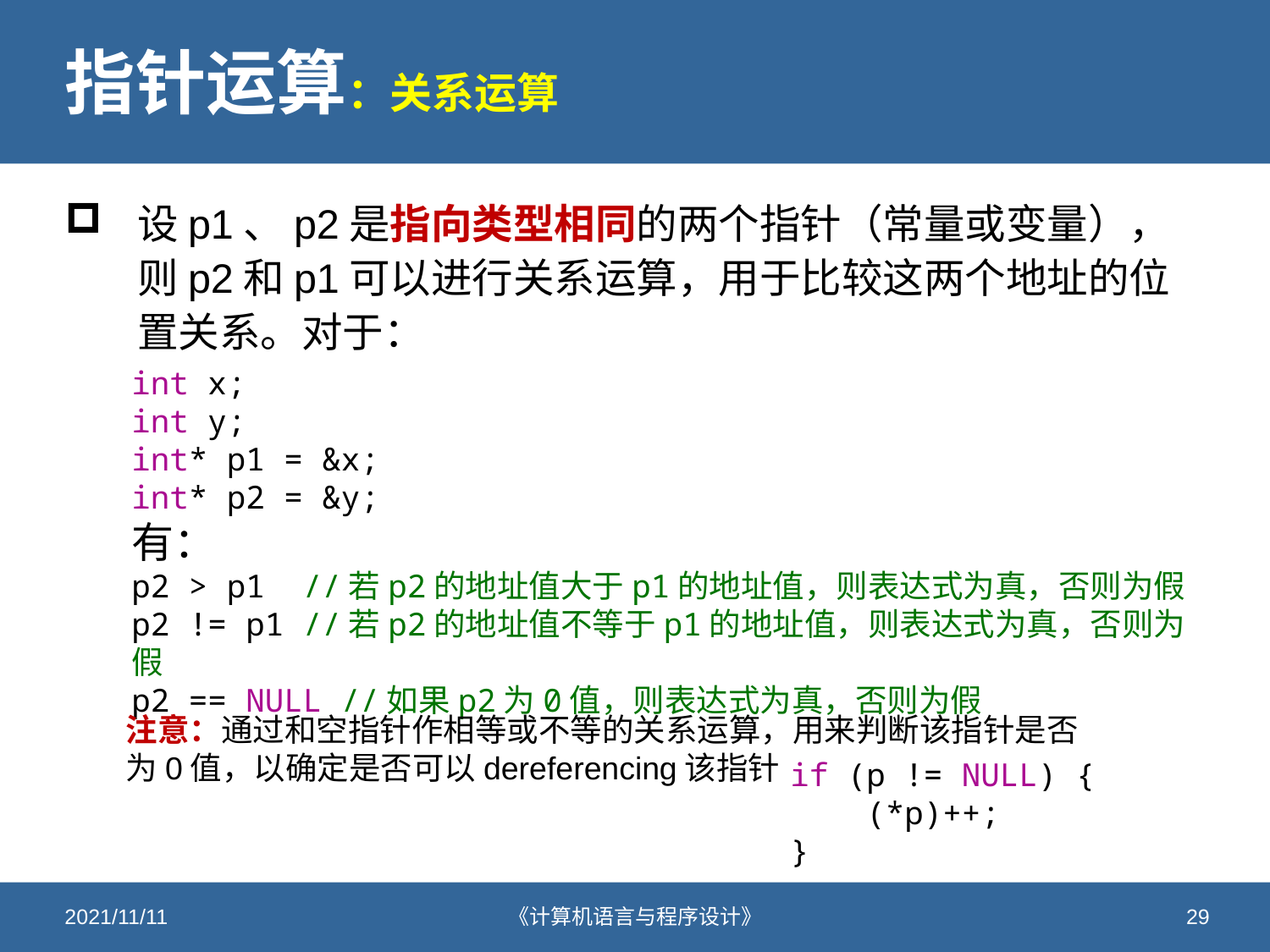

# 指针运算：关系运算
设p1、p2是指向类型相同的两个指针（常量或变量），则p2和p1可以进行关系运算，用于比较这两个地址的位置关系。对于：
int x;
int y;
int* p1 = &x;
int* p2 = &y;
有：
p2 > p1  //若p2的地址值大于p1的地址值，则表达式为真，否则为假
p2 != p1 //若p2的地址值不等于p1的地址值，则表达式为真，否则为假
p2 == NULL //如果p2为0值，则表达式为真，否则为假
注意：通过和空指针作相等或不等的关系运算，用来判断该指针是否为0值，以确定是否可以dereferencing该指针
    if (p != NULL) {
        (*p)++;
    }
2021/11/11
《计算机语言与程序设计》
29